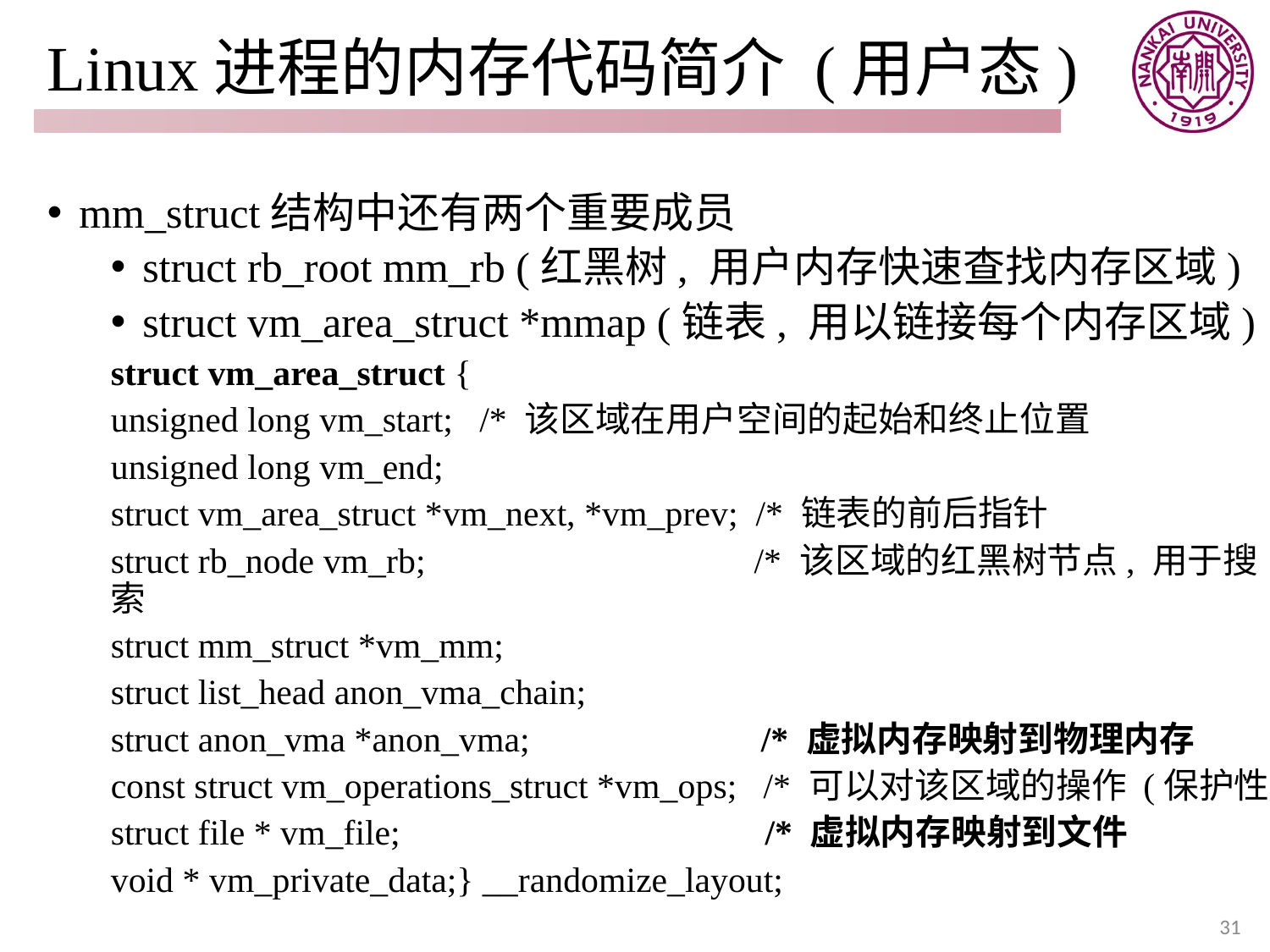

# Linux进程的内存代码简介 (用户态)
mm_struct结构中还有两个重要成员
struct rb_root mm_rb (红黑树, 用户内存快速查找内存区域)
struct vm_area_struct *mmap (链表, 用以链接每个内存区域)
struct vm_area_struct {
unsigned long vm_start;   /* 该区域在用户空间的起始和终止位置
unsigned long vm_end;
struct vm_area_struct *vm_next, *vm_prev;  /* 链表的前后指针
struct rb_node vm_rb;                                     /* 该区域的红黑树节点, 用于搜索
struct mm_struct *vm_mm;
struct list_head anon_vma_chain;
struct anon_vma *anon_vma;                          /* 虚拟内存映射到物理内存
const struct vm_operations_struct *vm_ops;   /* 可以对该区域的操作 (保护性)
struct file * vm_file;                                         /* 虚拟内存映射到文件
void * vm_private_data;} __randomize_layout;
31